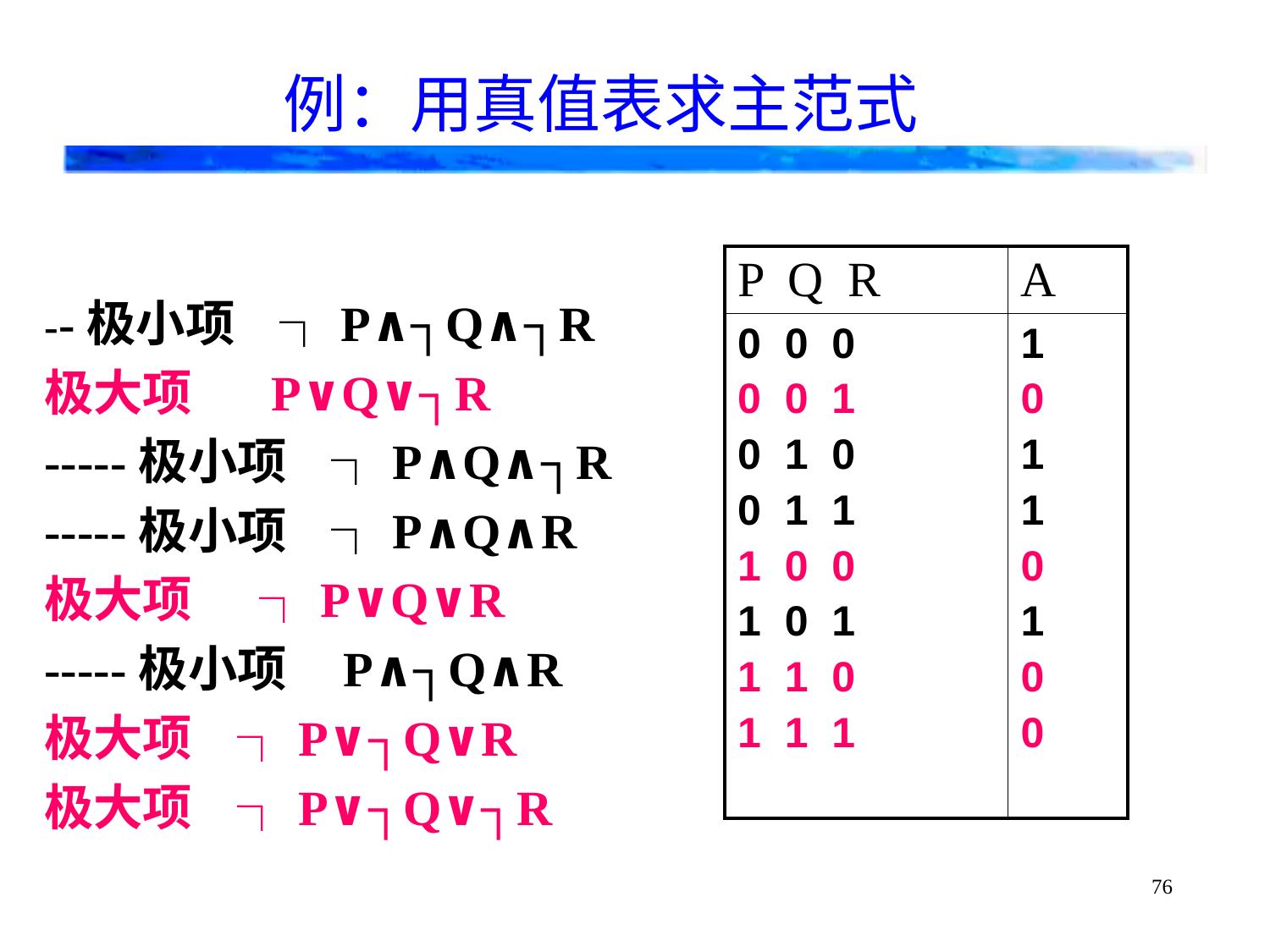

例：用真值表求主范式
| P Q R | A |
| --- | --- |
| 0 0 0 0 0 1 0 1 0 0 1 1 1 0 0 1 0 1 1 1 0 1 1 1 | 1 0 1 1 0 1 0 0 |
--极小项    ┐P∧┐Q∧┐R
极大项      P∨Q∨┐R
-----极小项    ┐P∧Q∧┐R
-----极小项    ┐P∧Q∧R
极大项      ┐P∨Q∨R
-----极小项    P∧┐Q∧R
极大项    ┐P∨┐Q∨R
极大项    ┐P∨┐Q∨┐R

76